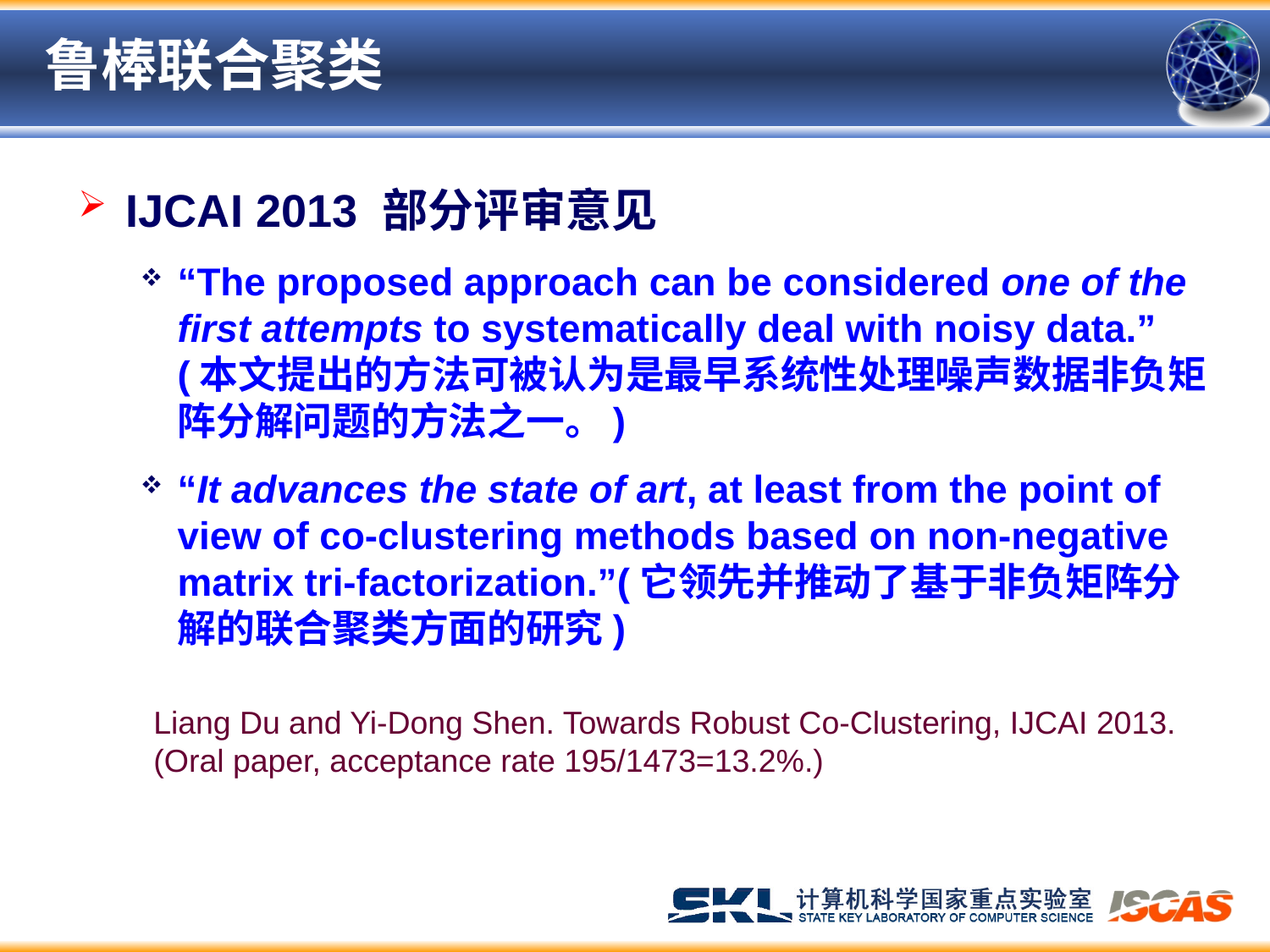

# 鲁棒联合聚类
IJCAI 2013 部分评审意见
“The proposed approach can be considered one of the first attempts to systematically deal with noisy data.” (本文提出的方法可被认为是最早系统性处理噪声数据非负矩阵分解问题的方法之一。)
“It advances the state of art, at least from the point of view of co-clustering methods based on non-negative matrix tri-factorization.”(它领先并推动了基于非负矩阵分解的联合聚类方面的研究)

Liang Du and Yi-Dong Shen. Towards Robust Co-Clustering, IJCAI 2013.
(Oral paper, acceptance rate 195/1473=13.2%.)